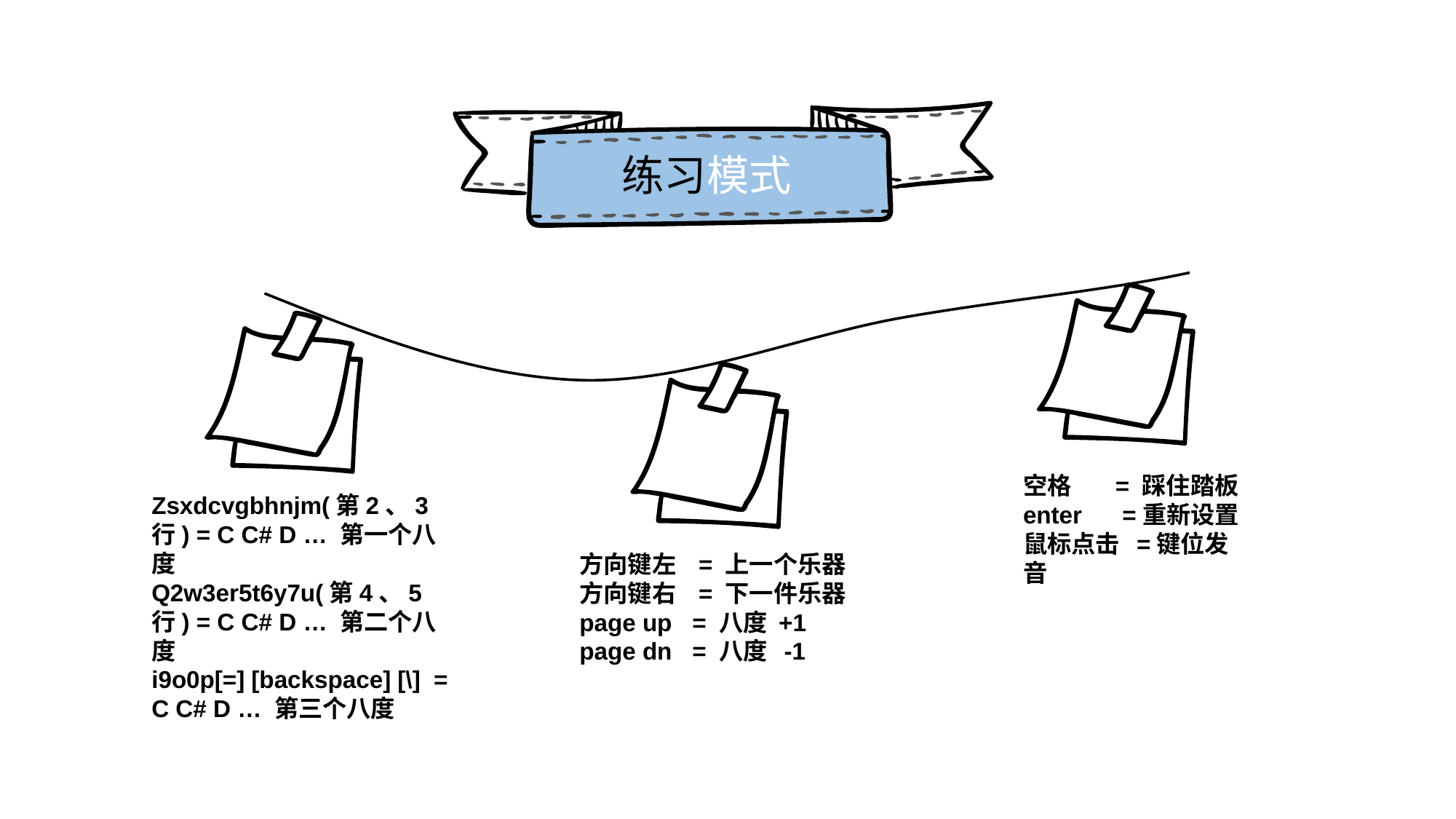

练习模式

空格       = 踩住踏板
enter      =重新设置
鼠标点击  =键位发音

Zsxdcvgbhnjm(第2、3行) = C C# D … 第一个八度
Q2w3er5t6y7u(第4、5行) = C C# D … 第二个八度
i9o0p[=] [backspace] [\]  = C C# D … 第三个八度
方向键左   = 上一个乐器
方向键右   = 下一件乐器
page up   = 八度 +1
page dn   = 八度  -1